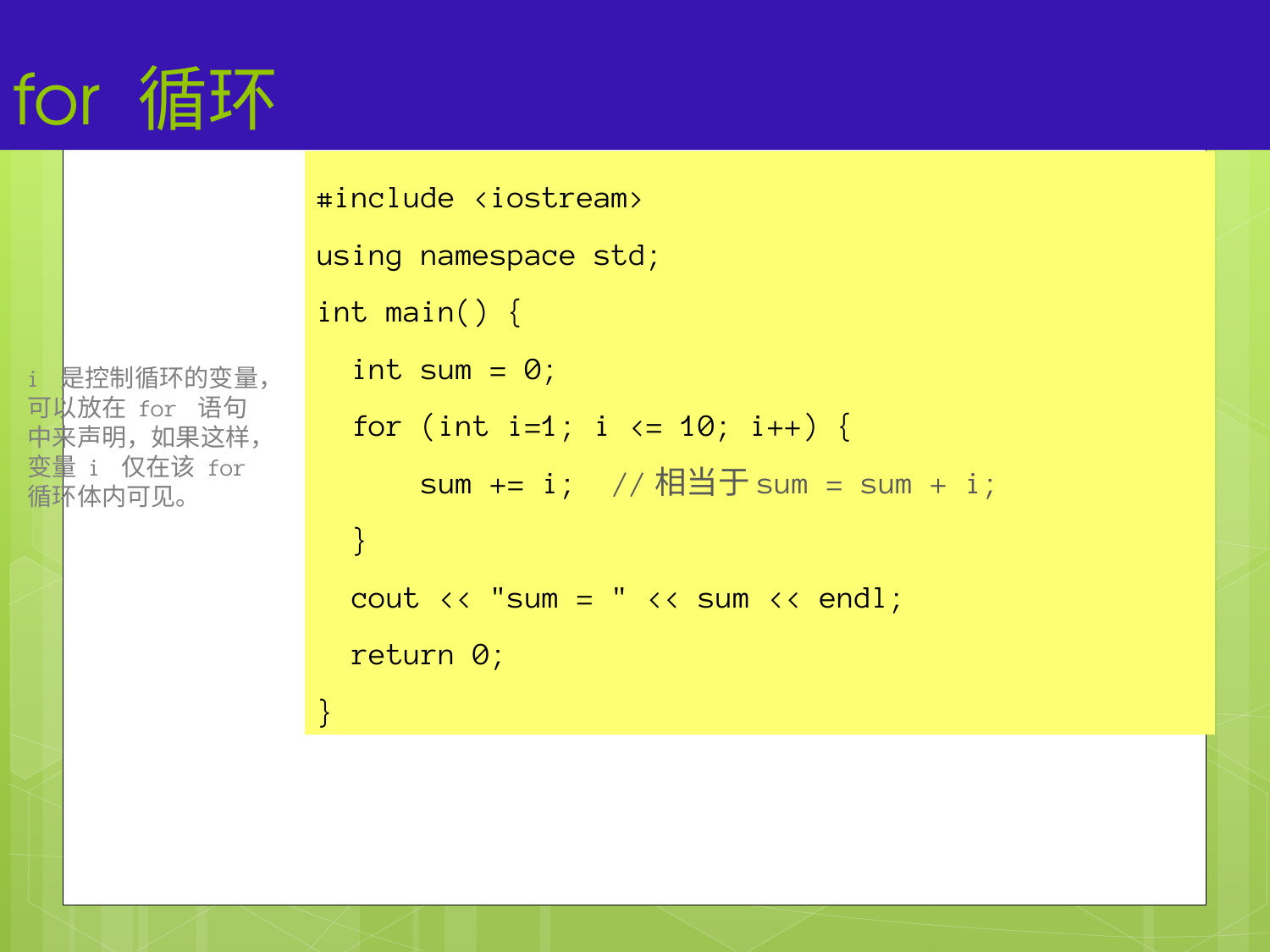

# for 循环
45
#include <iostream>
using namespace std;
int main() {
  int sum = 0;
  for (int i=1; i <= 10; i++) {
      sum += i;  //相当于sum = sum + i;
  }
  cout << "sum = " << sum << endl;
  return 0;
}
i 是控制循环的变量，
可以放在 for 语句
中来声明，如果这样，
变量 i 仅在该 for
循环体内可见。